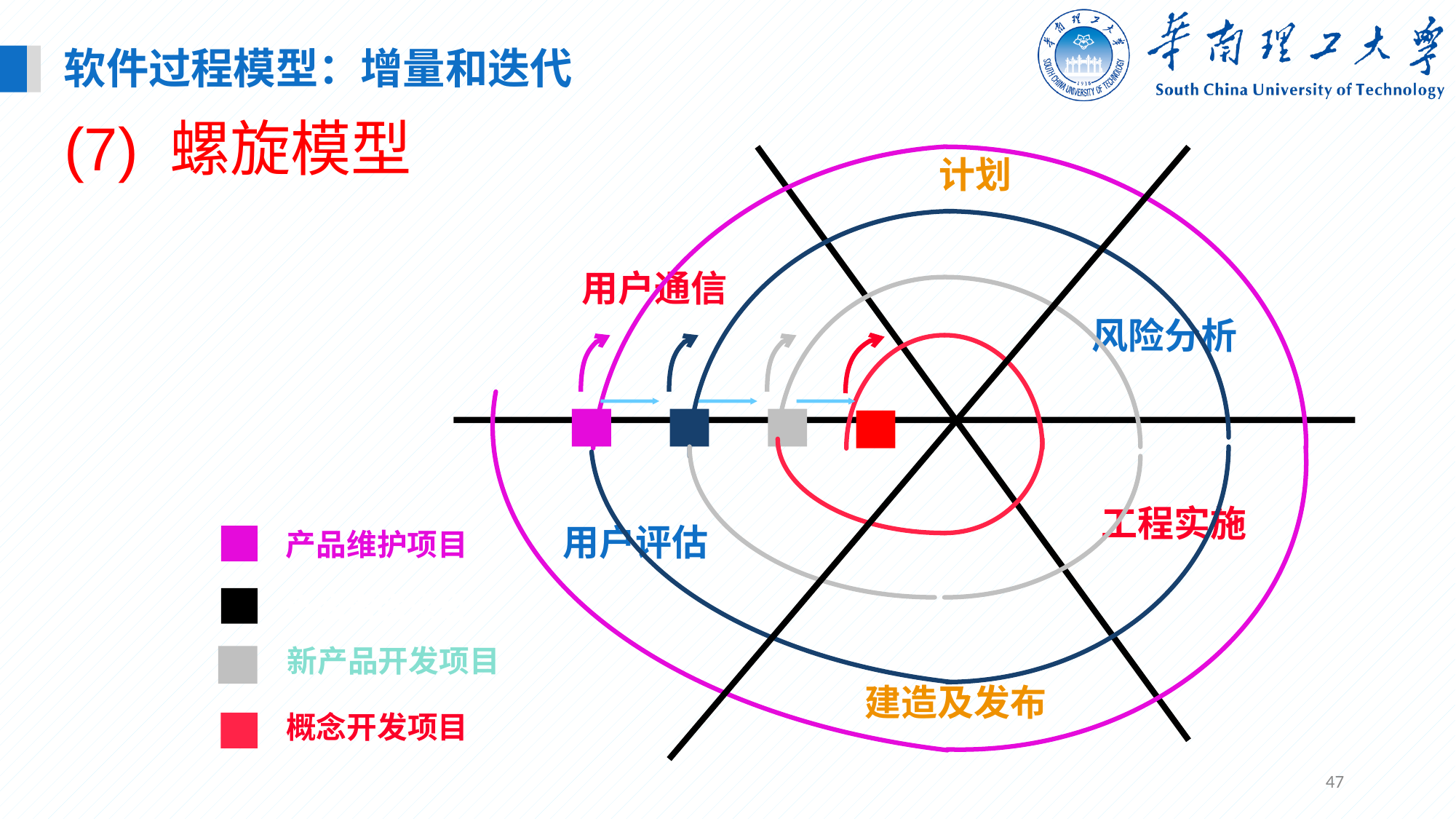

软件过程模型：增量和迭代
(7) 螺旋模型

计划

用户通信

风险分析

工程实施
用户评估
产品维护项目

产品增强项目

新产品开发项目

建造及发布
概念开发项目

47